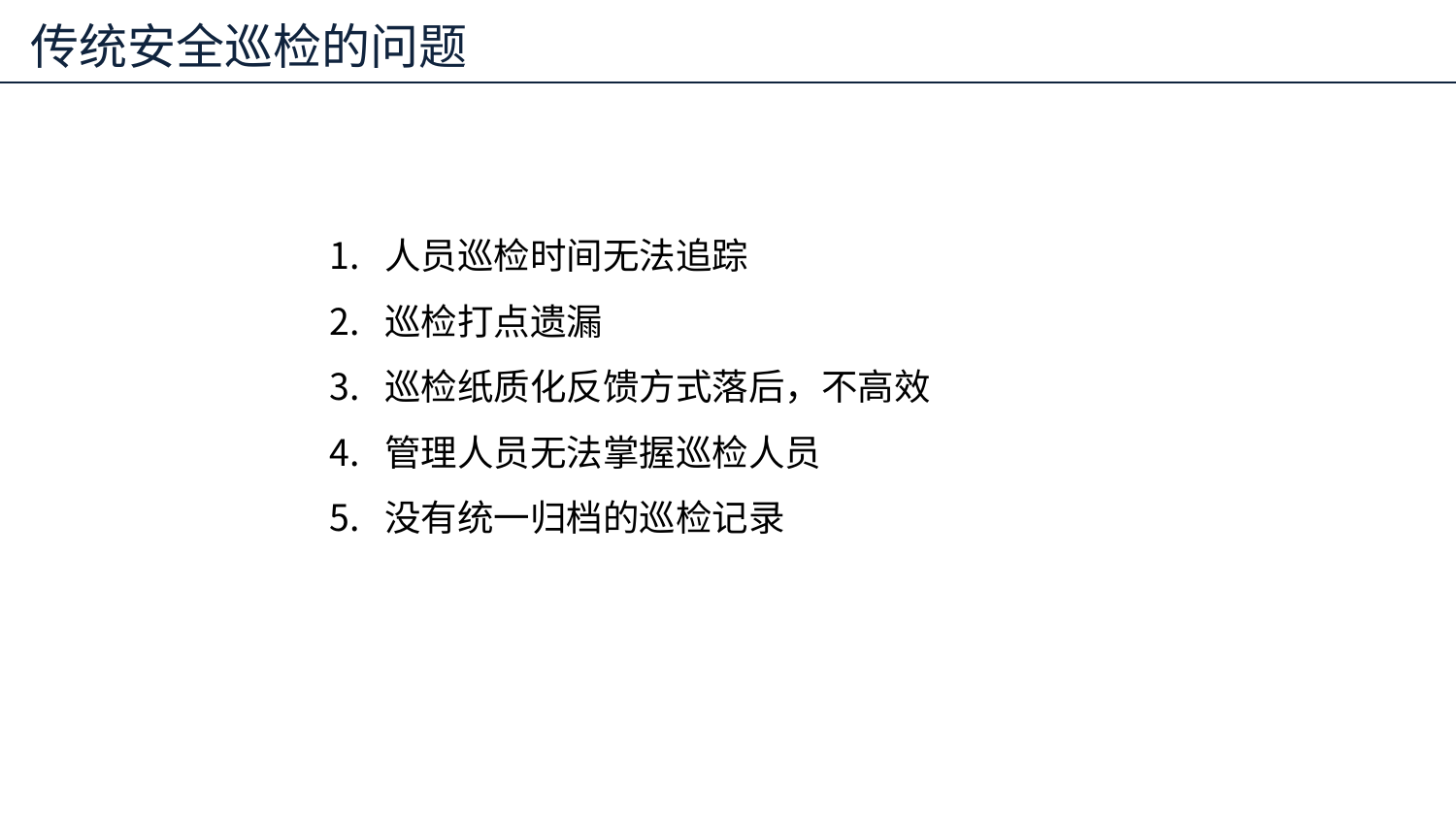

传统安全巡检的问题
人员巡检时间无法追踪
巡检打点遗漏
巡检纸质化反馈方式落后，不高效
管理人员无法掌握巡检人员
没有统一归档的巡检记录